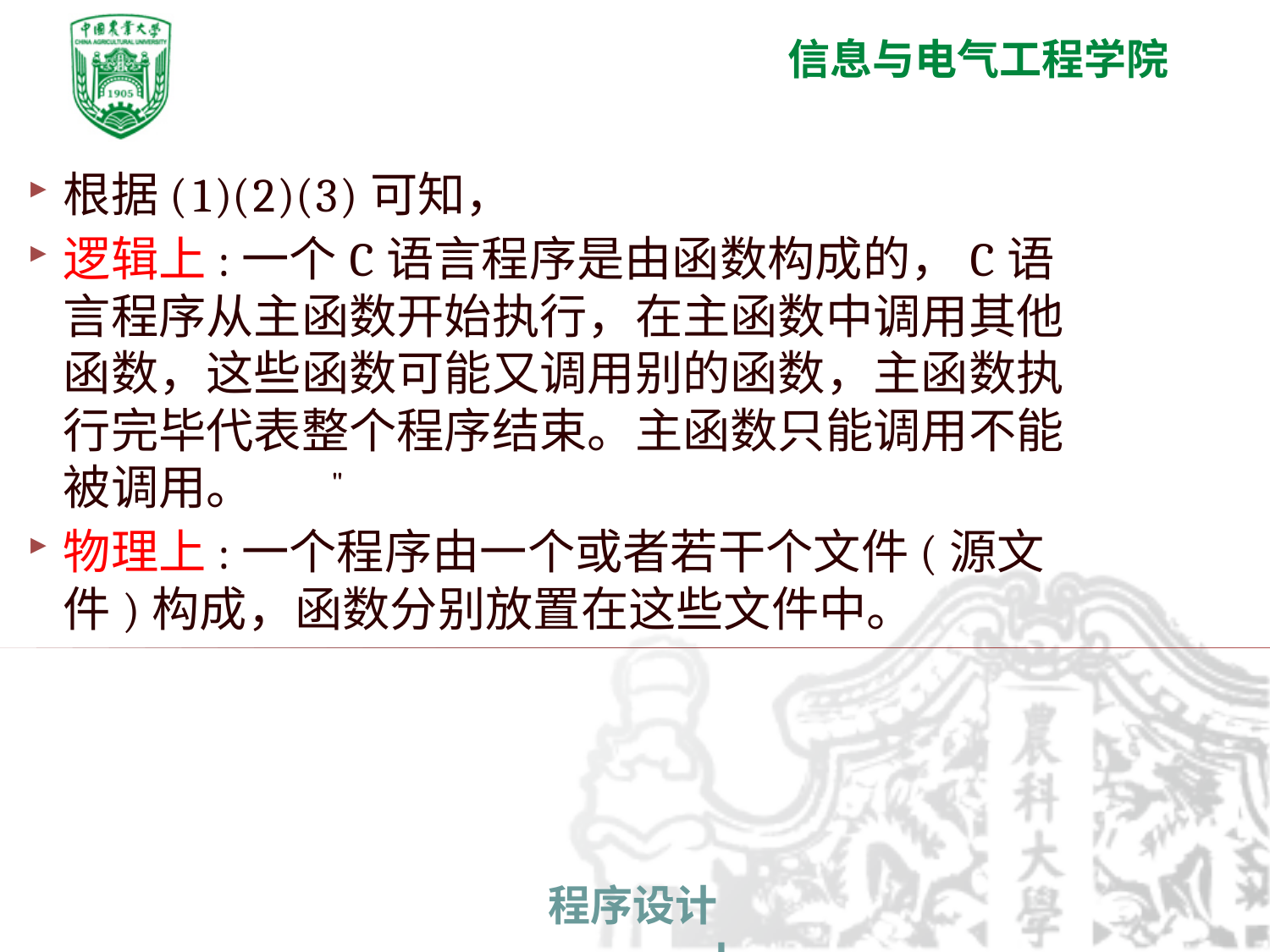

根据(1)(2)(3)可知，
逻辑上:一个C语言程序是由函数构成的，C语言程序从主函数开始执行，在主函数中调用其他函数，这些函数可能又调用别的函数，主函数执行完毕代表整个程序结束。主函数只能调用不能被调用。
物理上:一个程序由一个或者若干个文件(源文件)构成，函数分别放置在这些文件中。
"